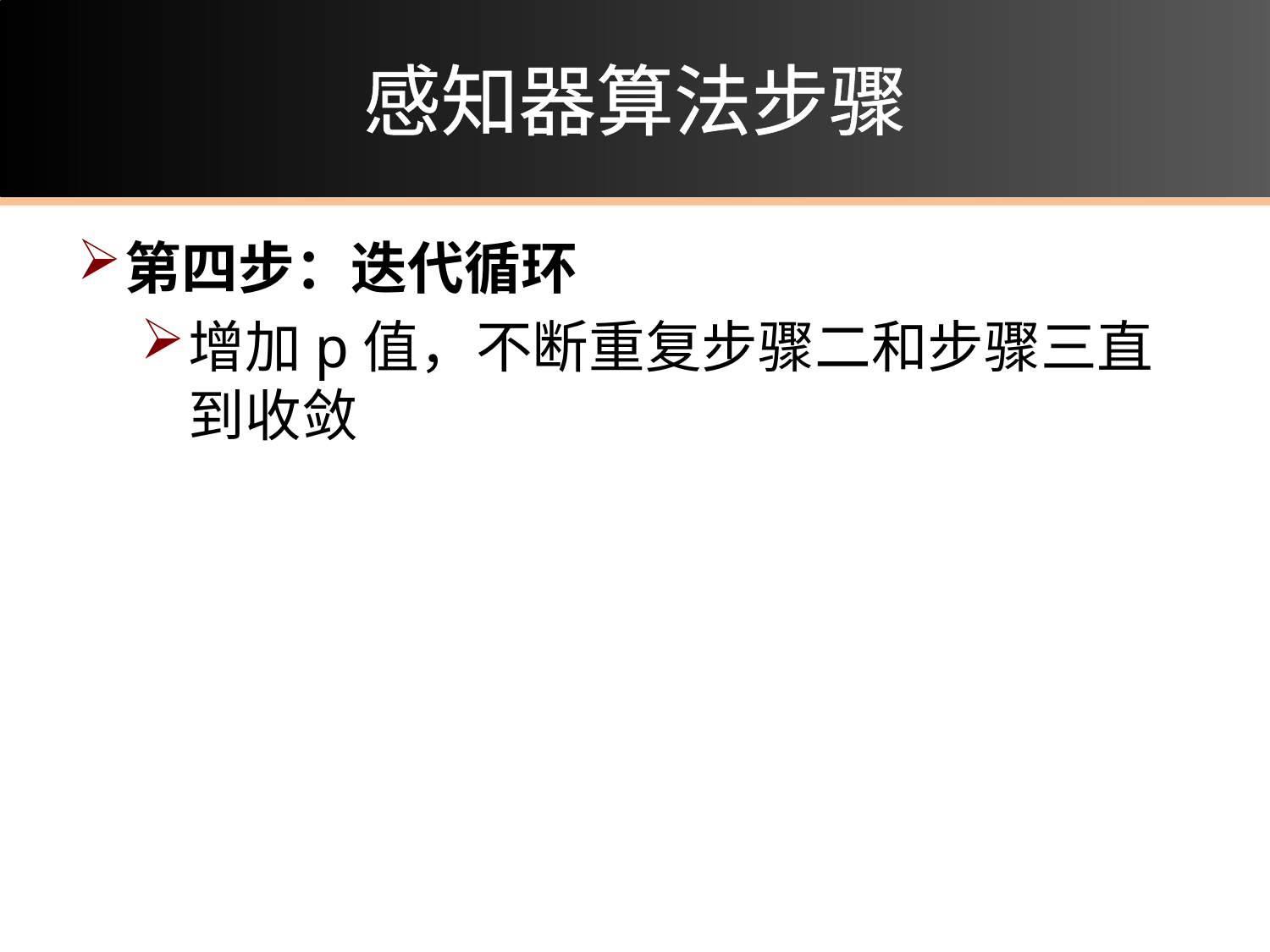

# 感知器算法步骤
第四步：迭代循环
增加p值，不断重复步骤二和步骤三直到收敛